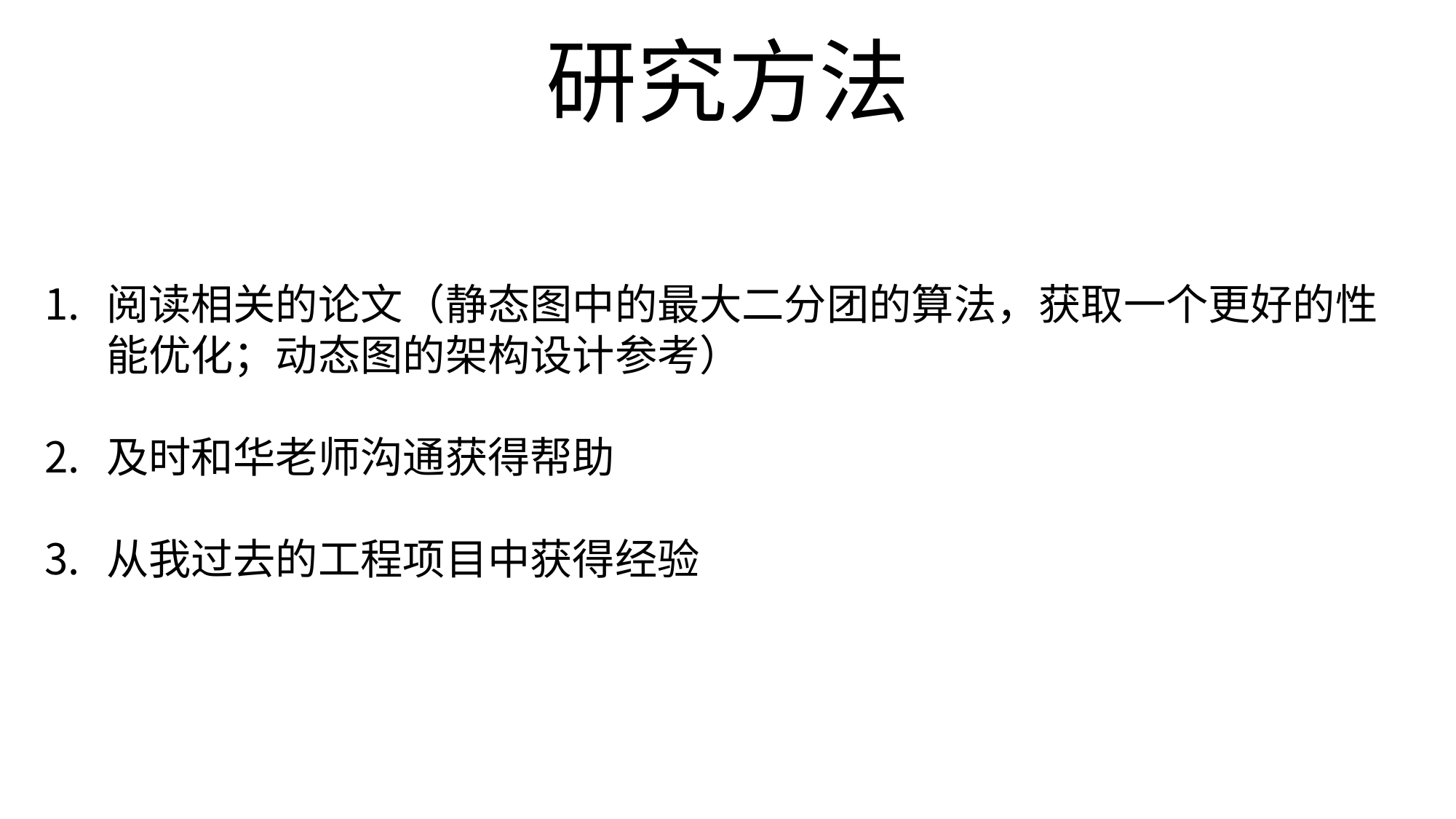

# 研究方法
阅读相关的论文（静态图中的最大二分团的算法，获取一个更好的性能优化；动态图的架构设计参考）

及时和华老师沟通获得帮助

从我过去的工程项目中获得经验